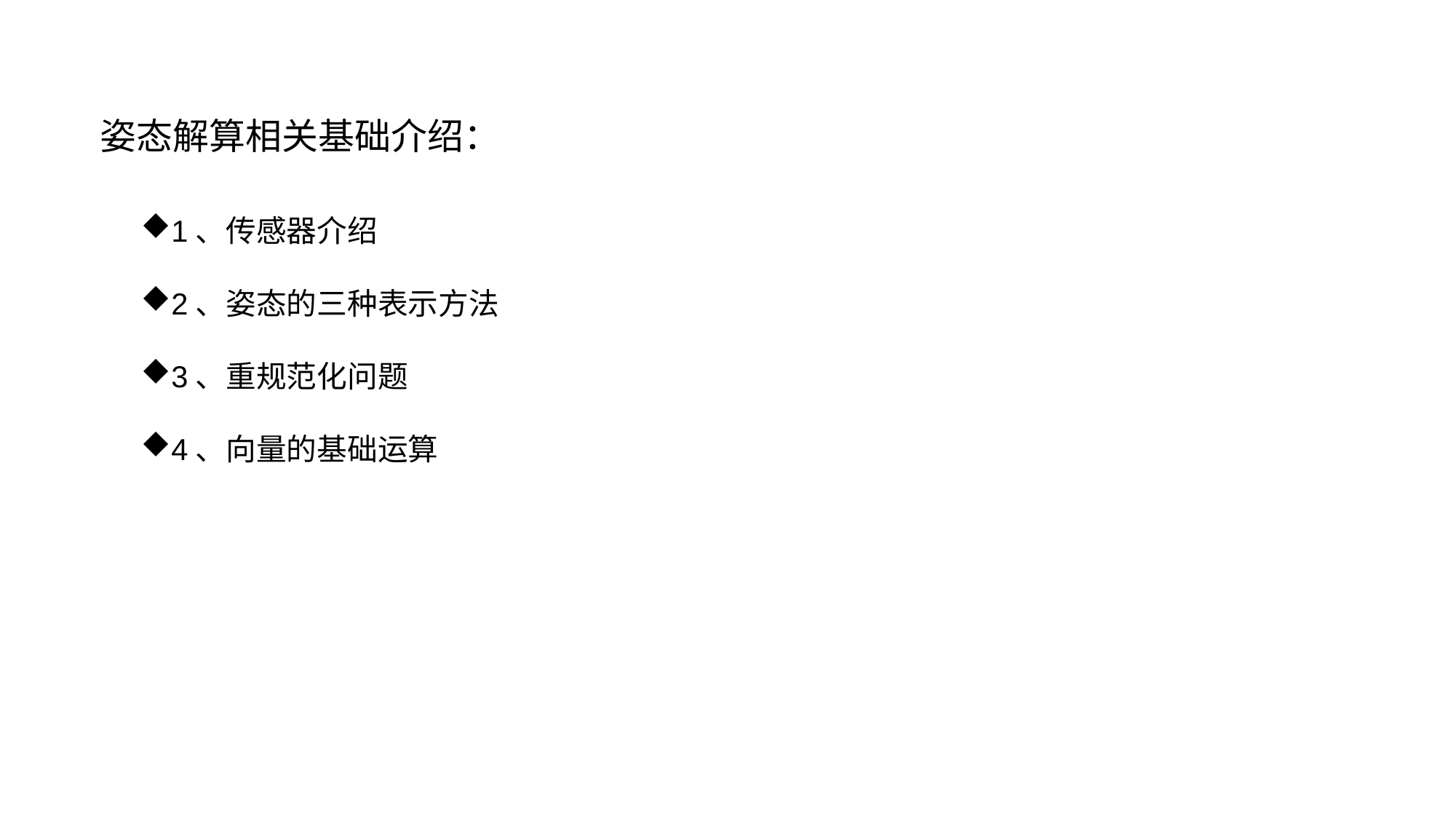

姿态解算相关基础介绍：

1、传感器介绍

2、姿态的三种表示方法

3、重规范化问题

4、向量的基础运算